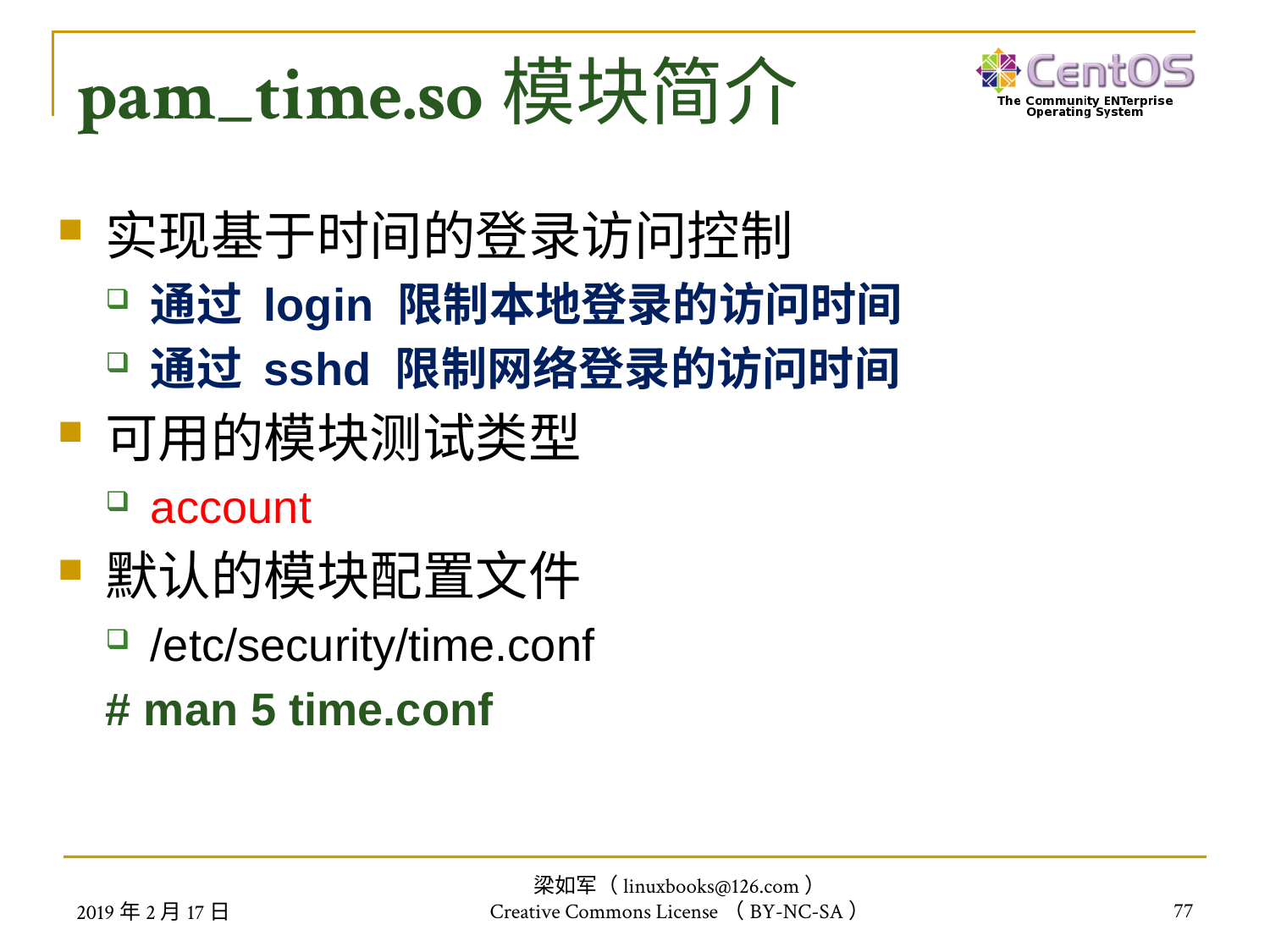

# pam_time.so模块简介
实现基于时间的登录访问控制
通过 login 限制本地登录的访问时间
通过 sshd 限制网络登录的访问时间
可用的模块测试类型
account
默认的模块配置文件
/etc/security/time.conf
# man 5 time.conf

梁如军（linuxbooks@126.com）
Creative Commons License（BY-NC-SA）
2019年2月17日
77